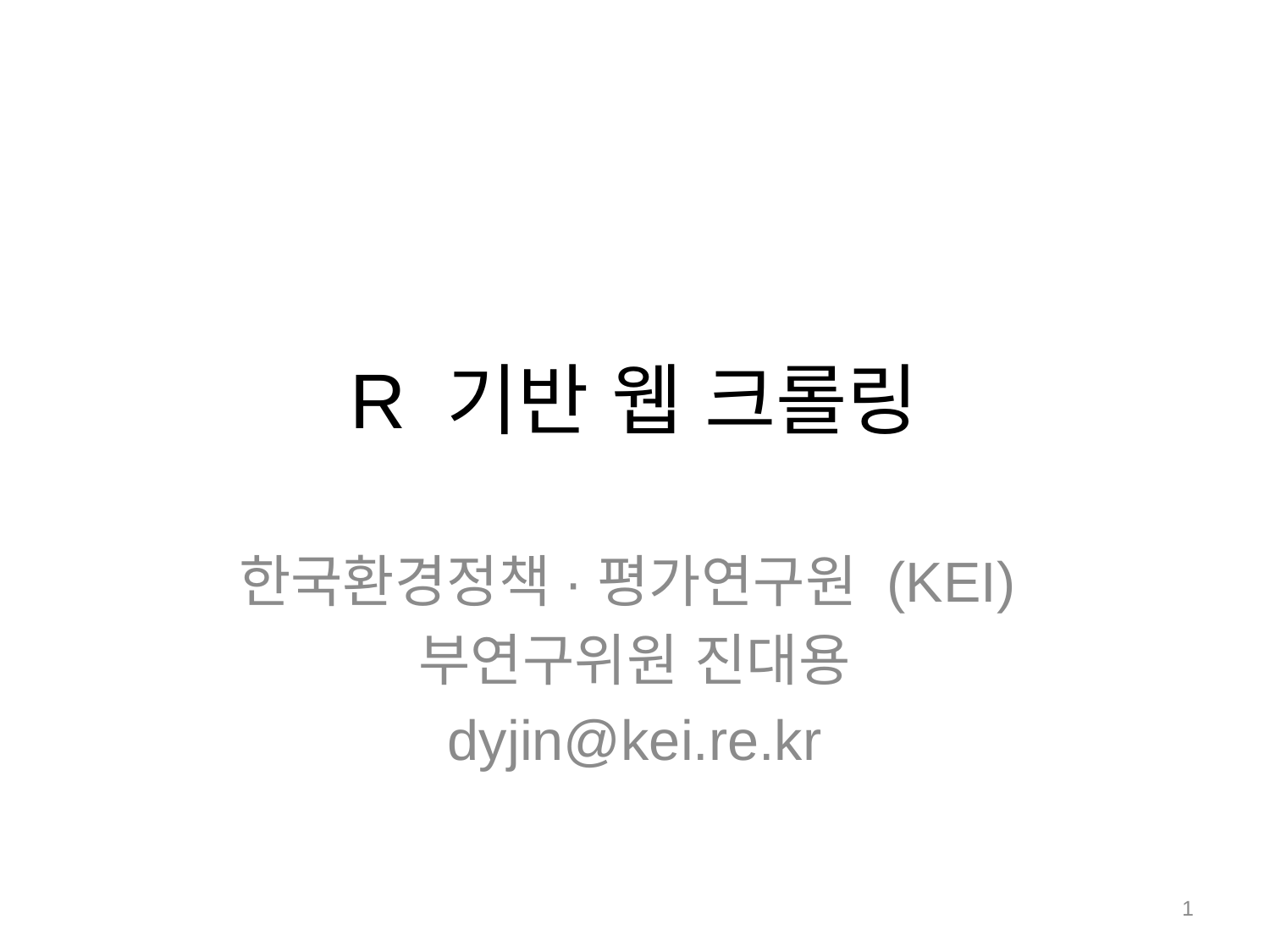

# R 기반 웹 크롤링
한국환경정책·평가연구원 (KEI)
부연구위원 진대용
dyjin@kei.re.kr
1